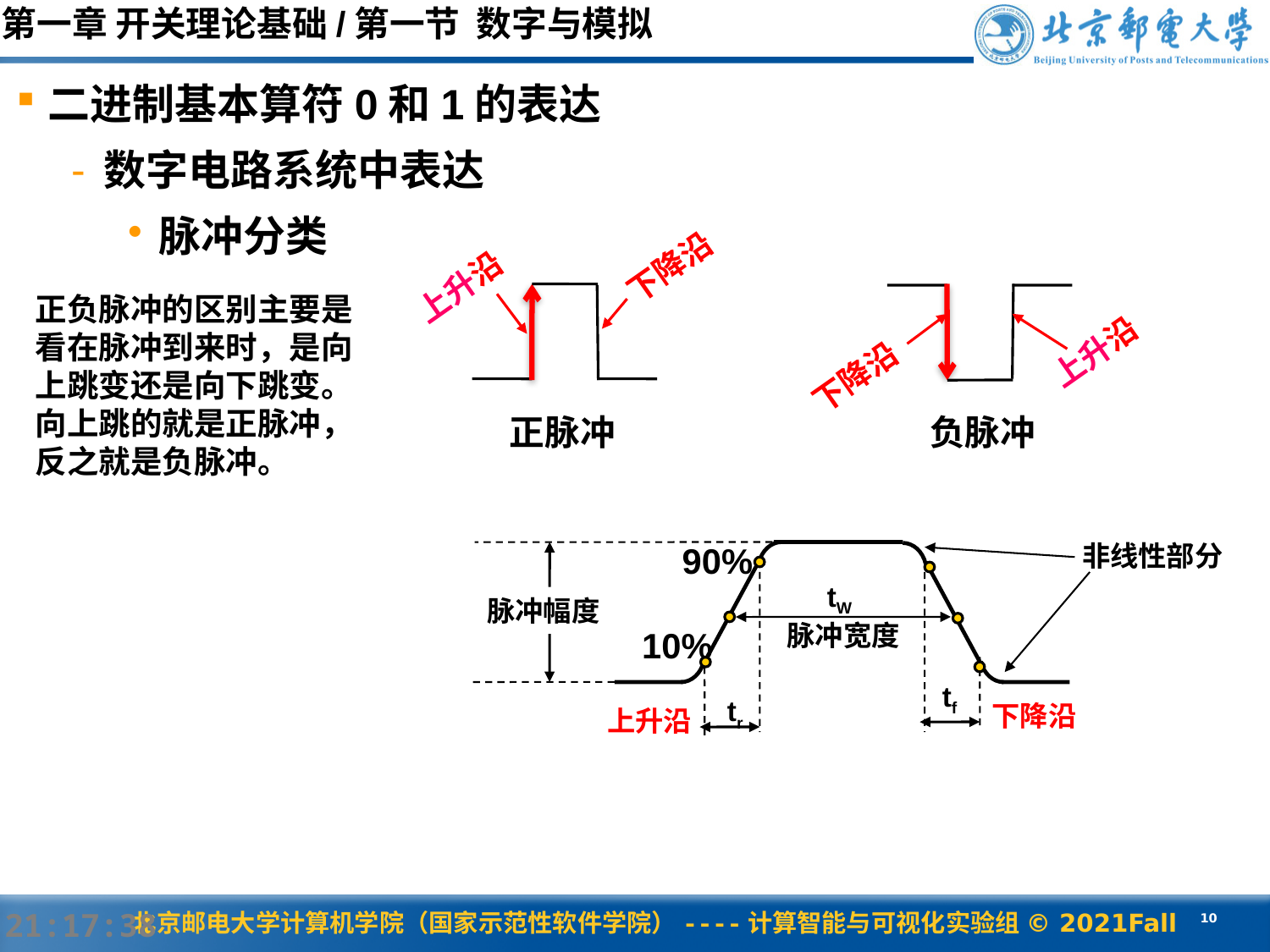

第一章 开关理论基础/第一节  数字与模拟
二进制基本算符0和1的表达
数字电路系统中表达
脉冲分类

下降沿

上升沿

正负脉冲的区别主要是看在脉冲到来时，是向上跳变还是向下跳变。向上跳的就是正脉冲，反之就是负脉冲。

正脉冲

负脉冲

下降沿

上升沿

非线性部分

tW

脉冲幅度

脉冲宽度

tf

tr

下降沿
上升沿

90%
10%